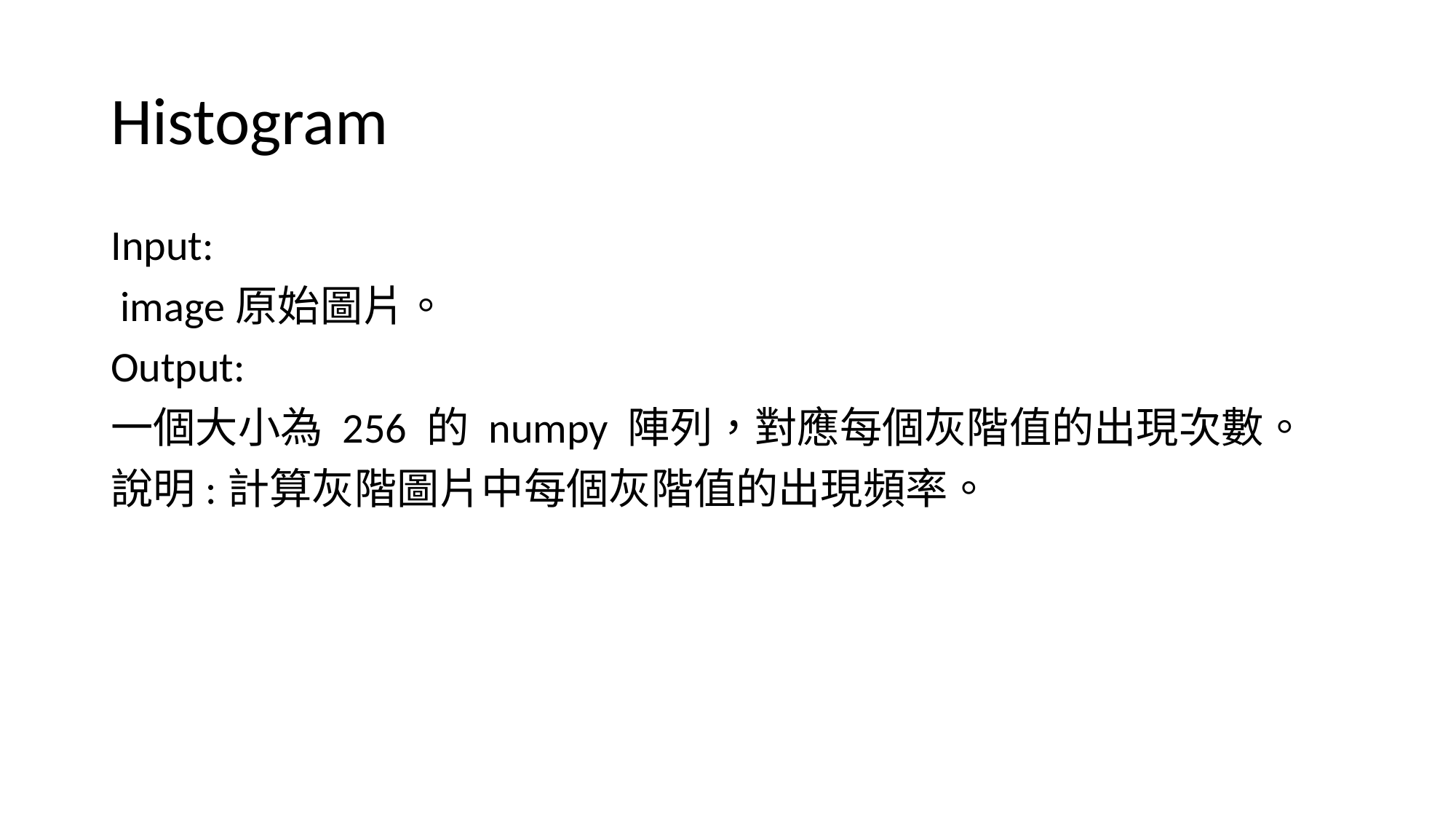

# Histogram
Input:
 image原始圖片。
Output:
一個大小為 256 的 numpy 陣列，對應每個灰階值的出現次數。
說明:計算灰階圖片中每個灰階值的出現頻率。